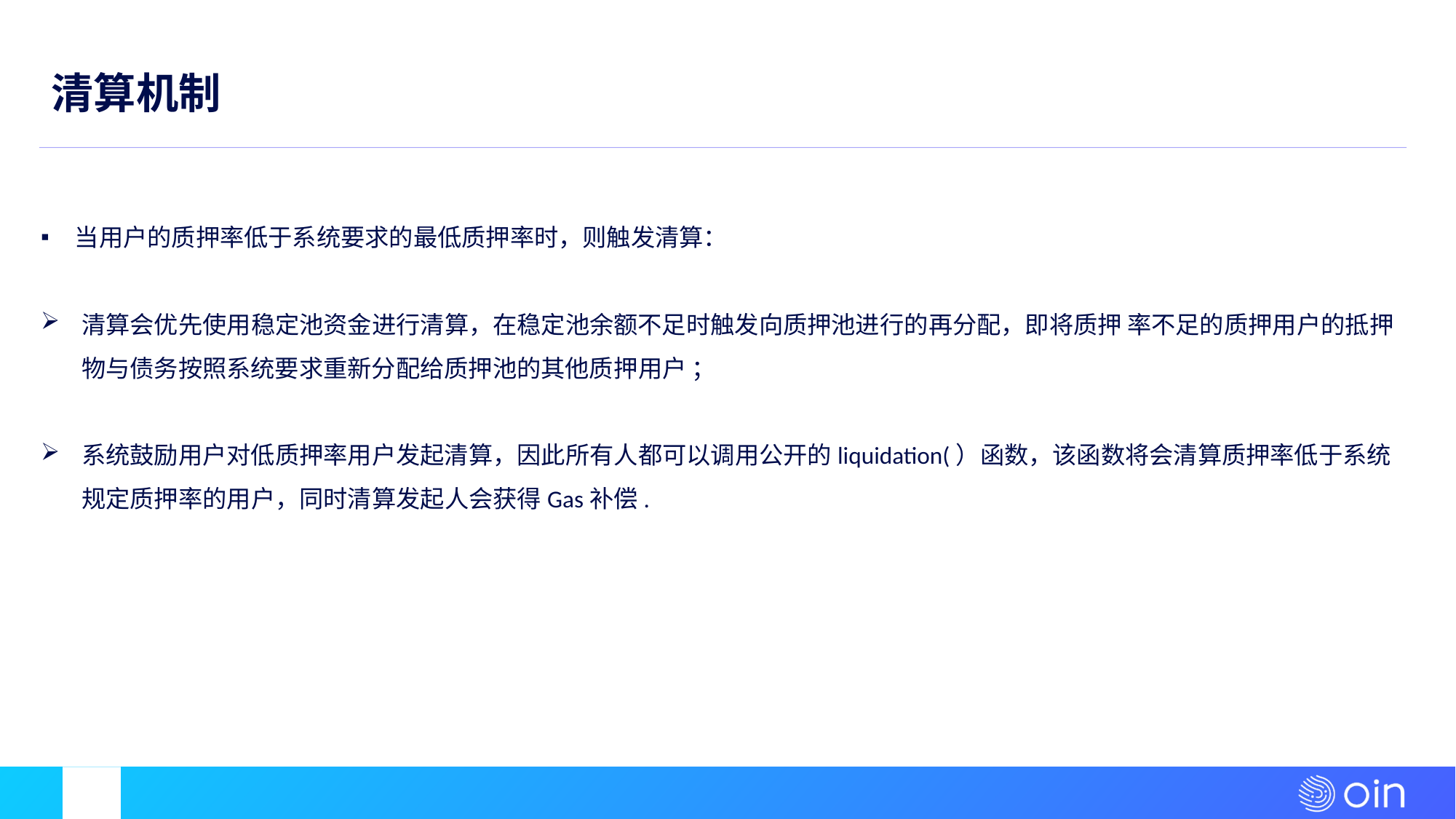

# 清算机制
当⽤户的质押率低于系统要求的最低质押率时，则触发清算：

清算会优先使⽤稳定池资⾦进⾏清算，在稳定池余额不⾜时触发向质押池进⾏的再分配，即将质押 率不⾜的质押⽤户的抵押物与债务按照系统要求重新分配给质押池的其他质押⽤户 ；

系统⿎励⽤户对低质押率⽤户发起清算，因此所有⼈都可以调⽤公开的liquidation(）函数，该函数将会清算质押率低于系统规定质押率的⽤户，同时清算发起⼈会获得Gas补偿.
9